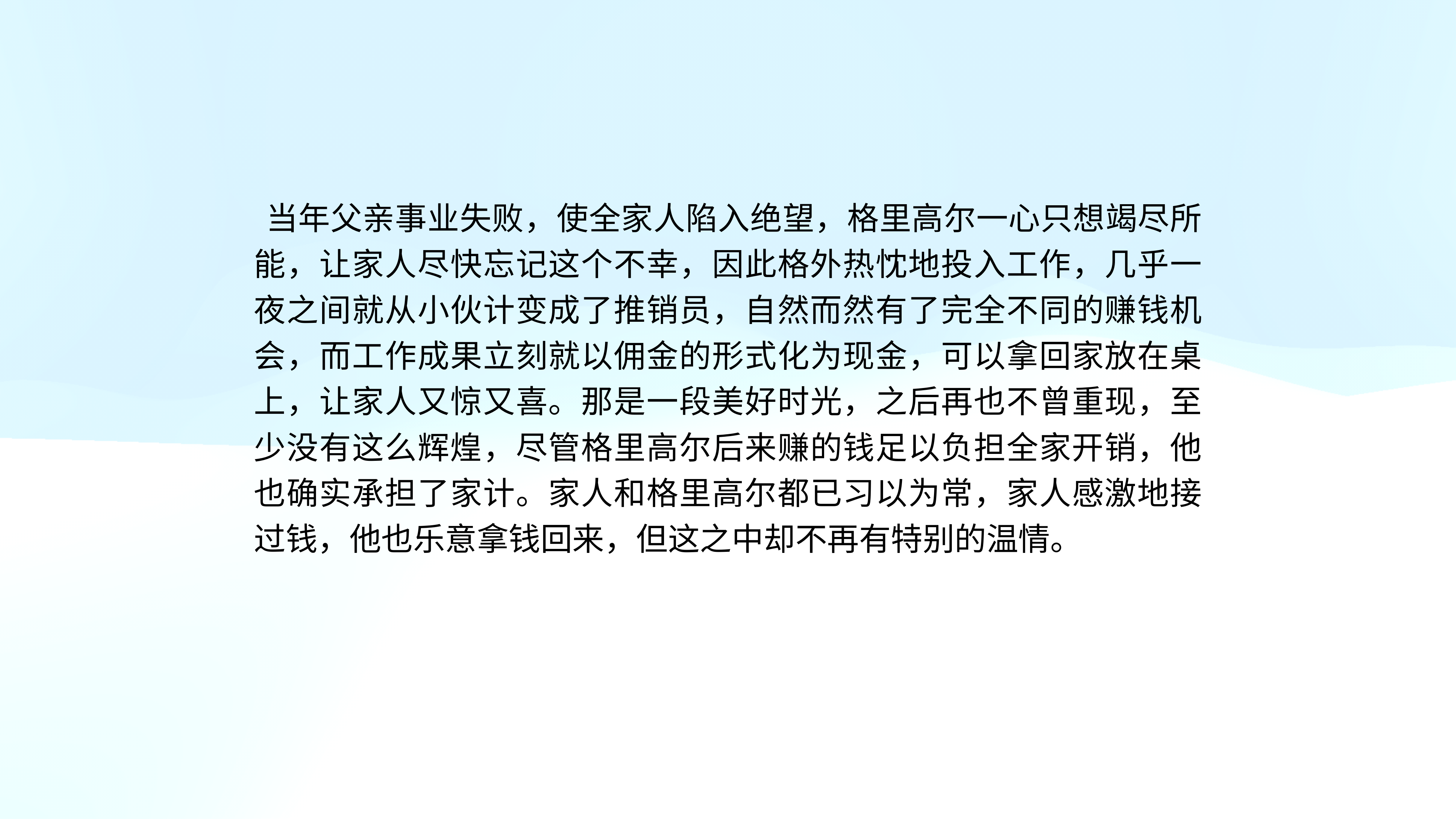

当年父亲事业失败，使全家人陷入绝望，格里高尔一心只想竭尽所能，让家人尽快忘记这个不幸，因此格外热忱地投入工作，几乎一夜之间就从小伙计变成了推销员，自然而然有了完全不同的赚钱机会，而工作成果立刻就以佣金的形式化为现金，可以拿回家放在桌上，让家人又惊又喜。那是一段美好时光，之后再也不曾重现，至少没有这么辉煌，尽管格里高尔后来赚的钱足以负担全家开销，他也确实承担了家计。家人和格里高尔都已习以为常，家人感激地接过钱，他也乐意拿钱回来，但这之中却不再有特别的温情。